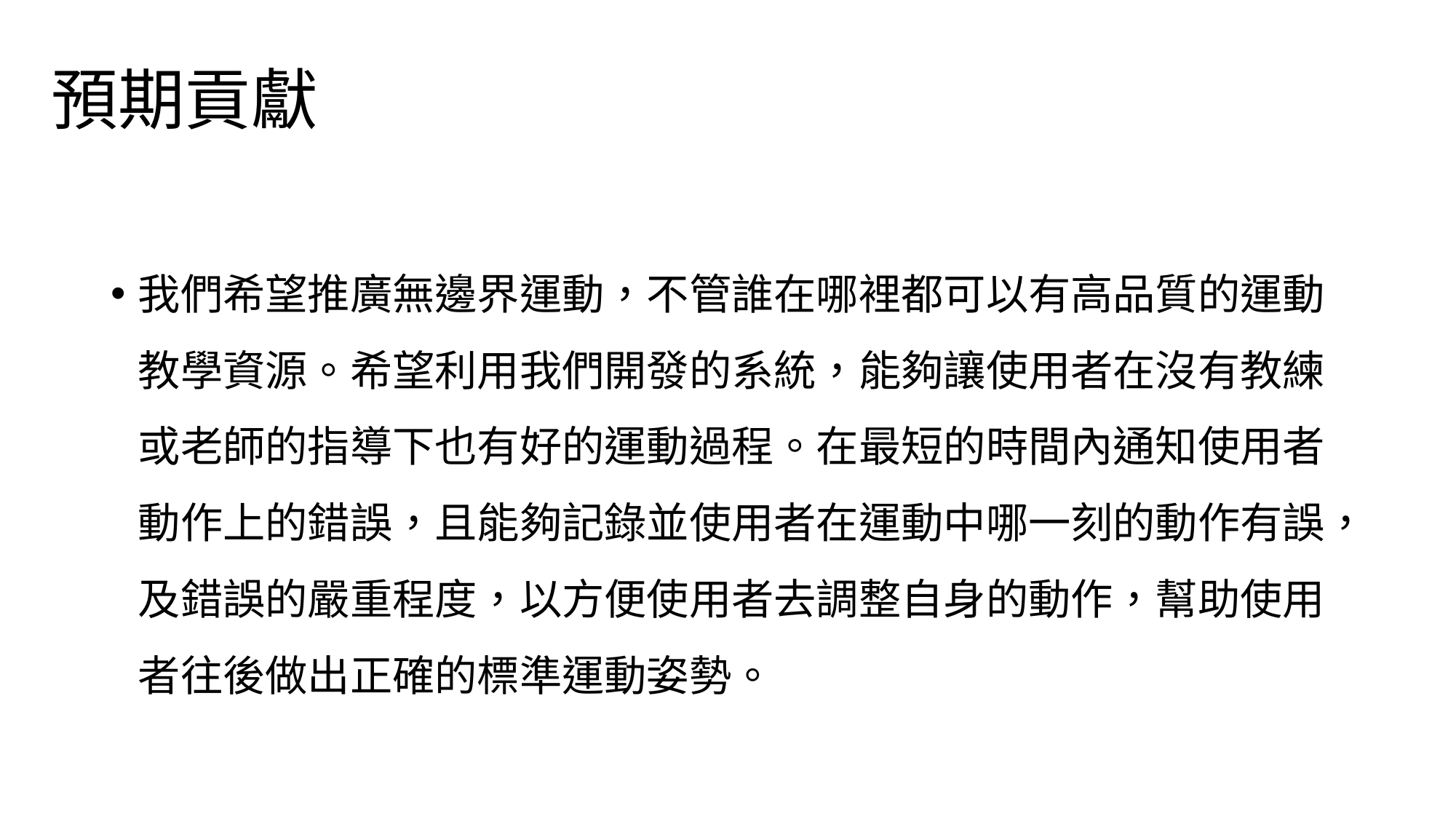

# 預期貢獻
我們希望推廣無邊界運動，不管誰在哪裡都可以有高品質的運動教學資源。希望利用我們開發的系統，能夠讓使用者在沒有教練或老師的指導下也有好的運動過程。在最短的時間內通知使用者動作上的錯誤，且能夠記錄並使用者在運動中哪一刻的動作有誤，及錯誤的嚴重程度，以方便使用者去調整自身的動作，幫助使用者往後做出正確的標準運動姿勢。